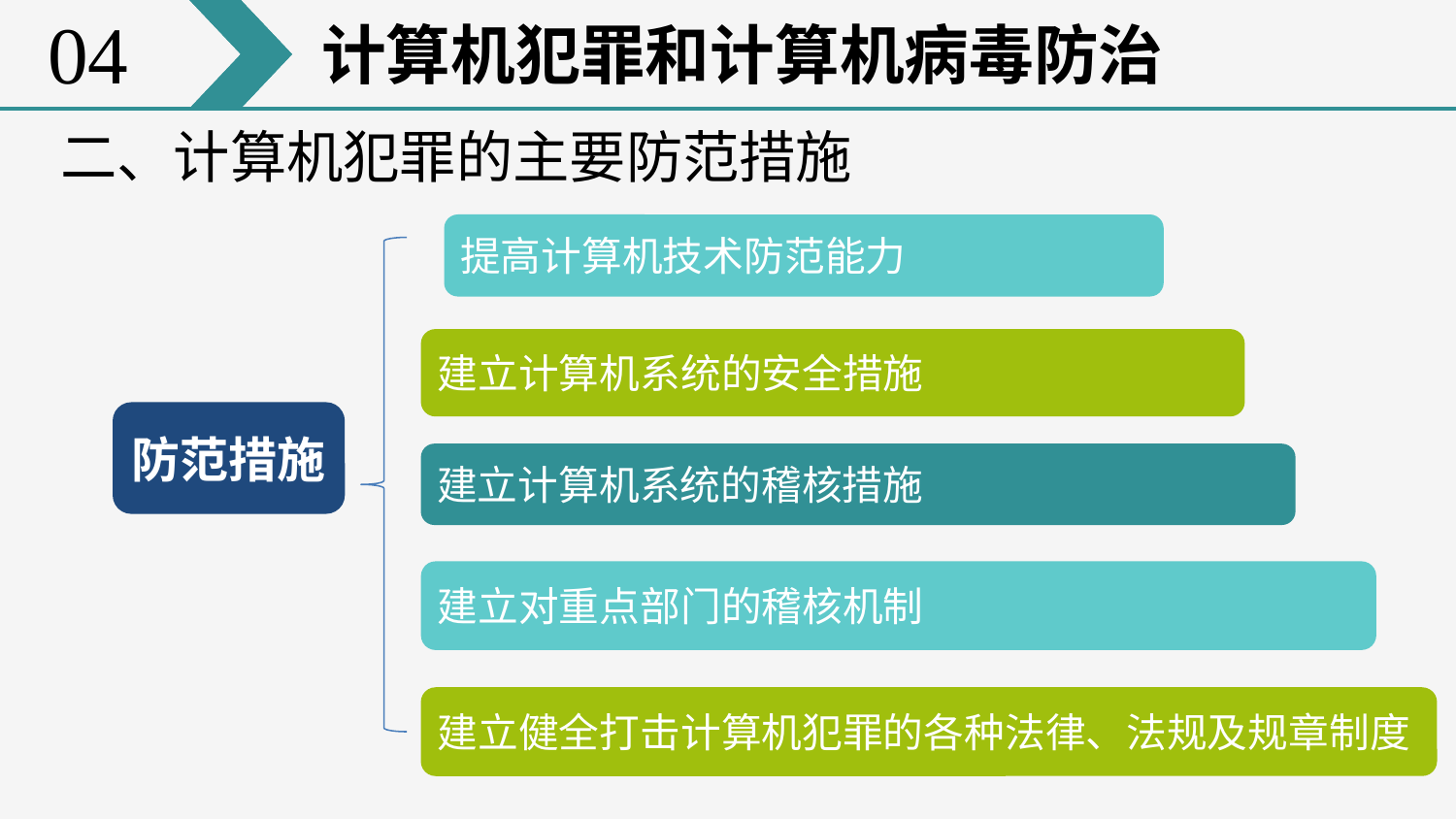

04

计算机犯罪和计算机病毒防治
二、计算机犯罪的主要防范措施
提高计算机技术防范能力

建立计算机系统的安全措施
防范措施
建立计算机系统的稽核措施
建立对重点部门的稽核机制
建立健全打击计算机犯罪的各种法律、法规及规章制度